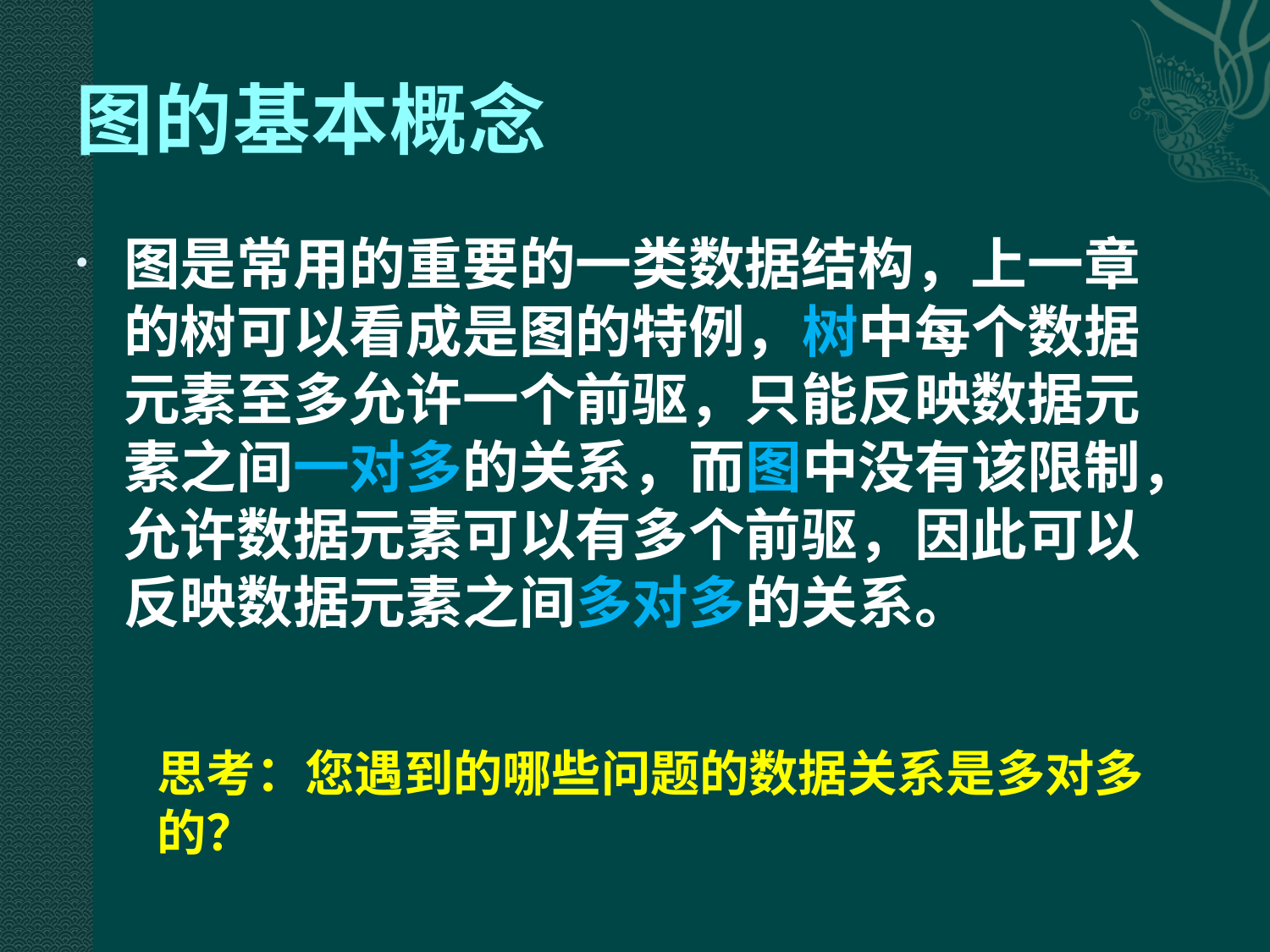

# 图的基本概念
图是常用的重要的一类数据结构，上一章的树可以看成是图的特例，树中每个数据元素至多允许一个前驱，只能反映数据元素之间一对多的关系，而图中没有该限制，允许数据元素可以有多个前驱，因此可以反映数据元素之间多对多的关系。
思考：您遇到的哪些问题的数据关系是多对多的？